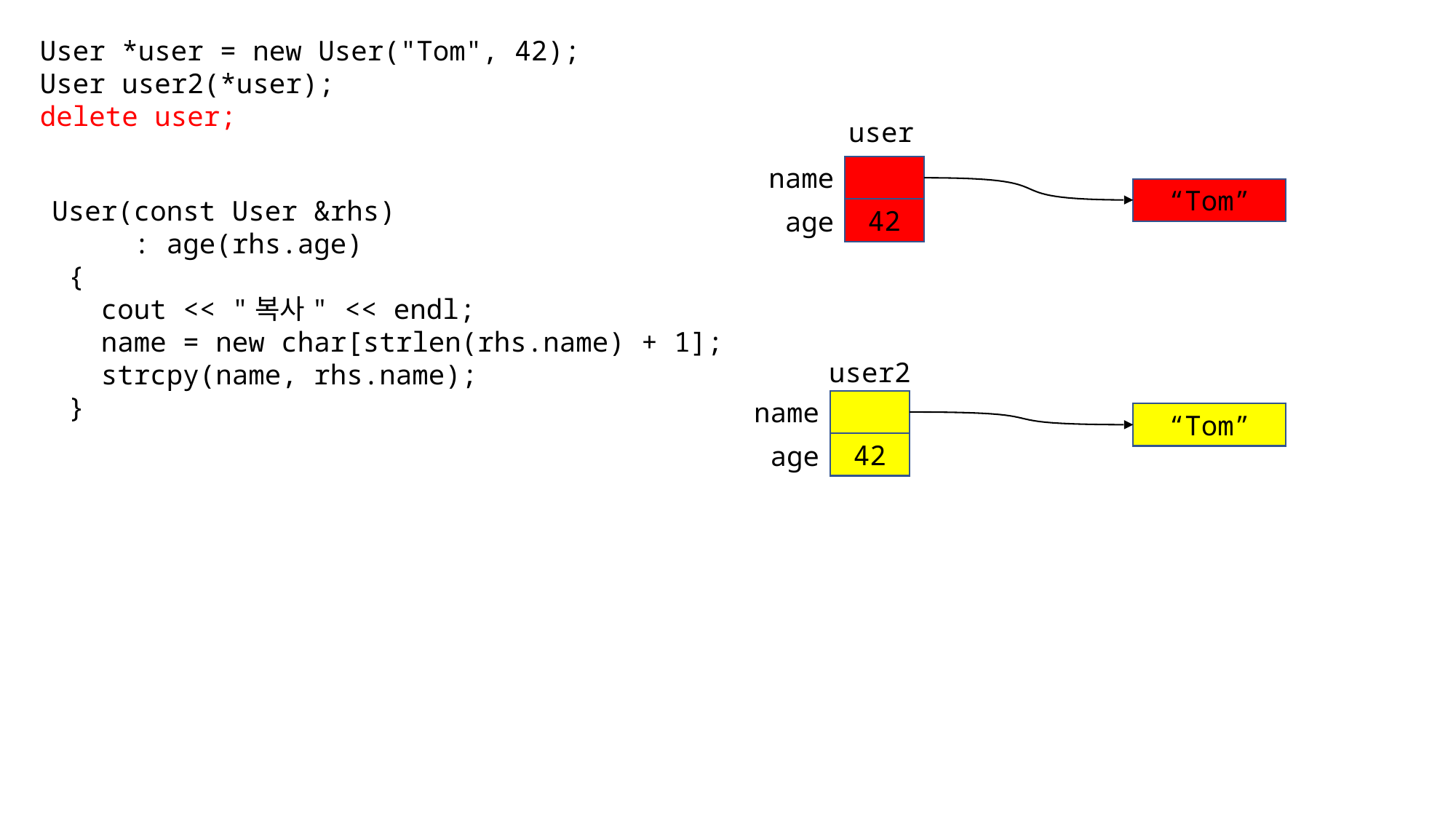

User *user = new User("Tom", 42);
User user2(*user);
delete user;
user
name

“Tom”
 User(const User &rhs)
      : age(rhs.age)
  {
    cout << "복사" << endl;
    name = new char[strlen(rhs.name) + 1];
    strcpy(name, rhs.name);
  }
42
age
user2
name

“Tom”
42
age